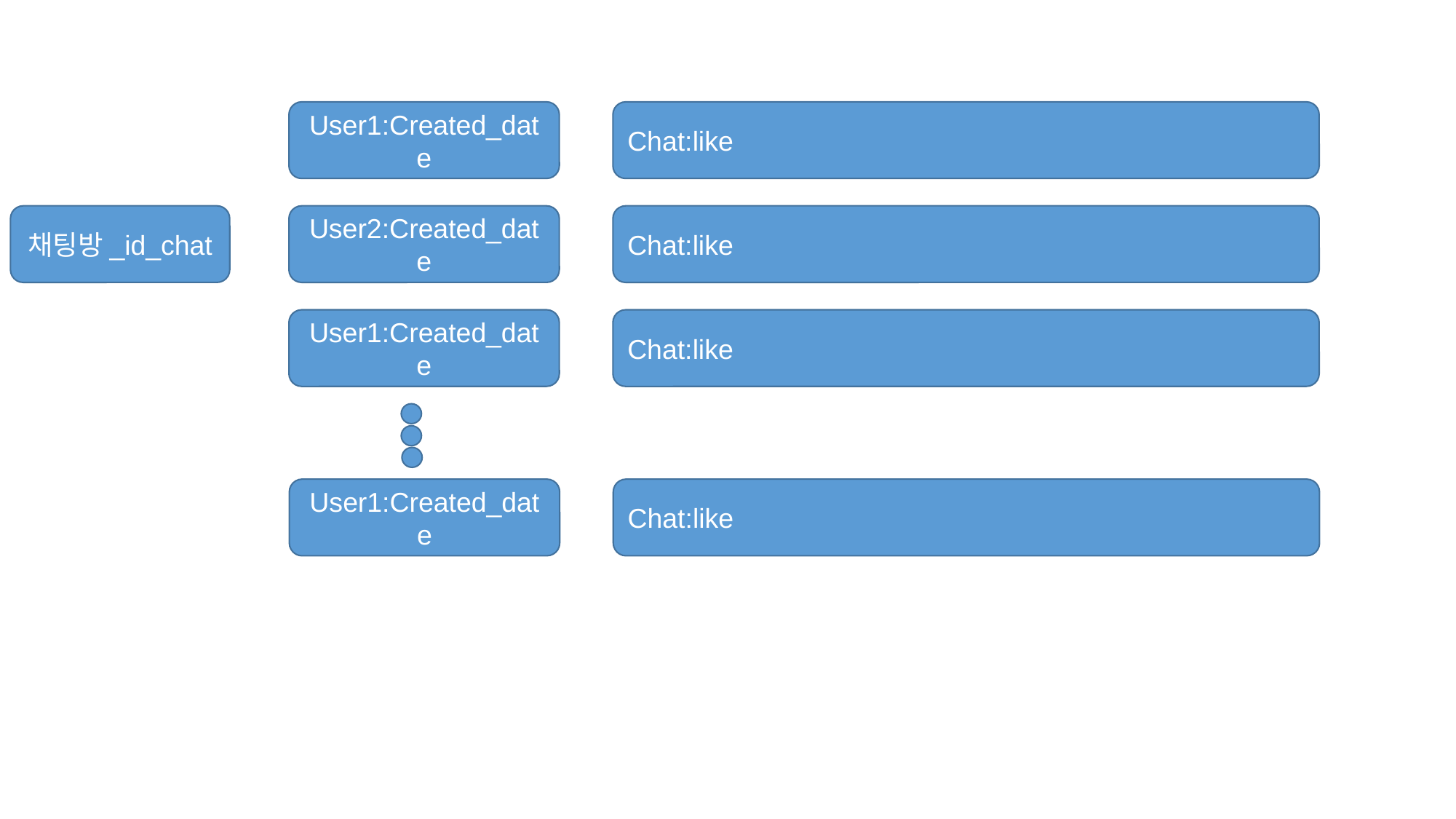

User1:Created_date
Chat:like
채팅방_id_chat
User2:Created_date
Chat:like
User1:Created_date
Chat:like

User1:Created_date
Chat:like